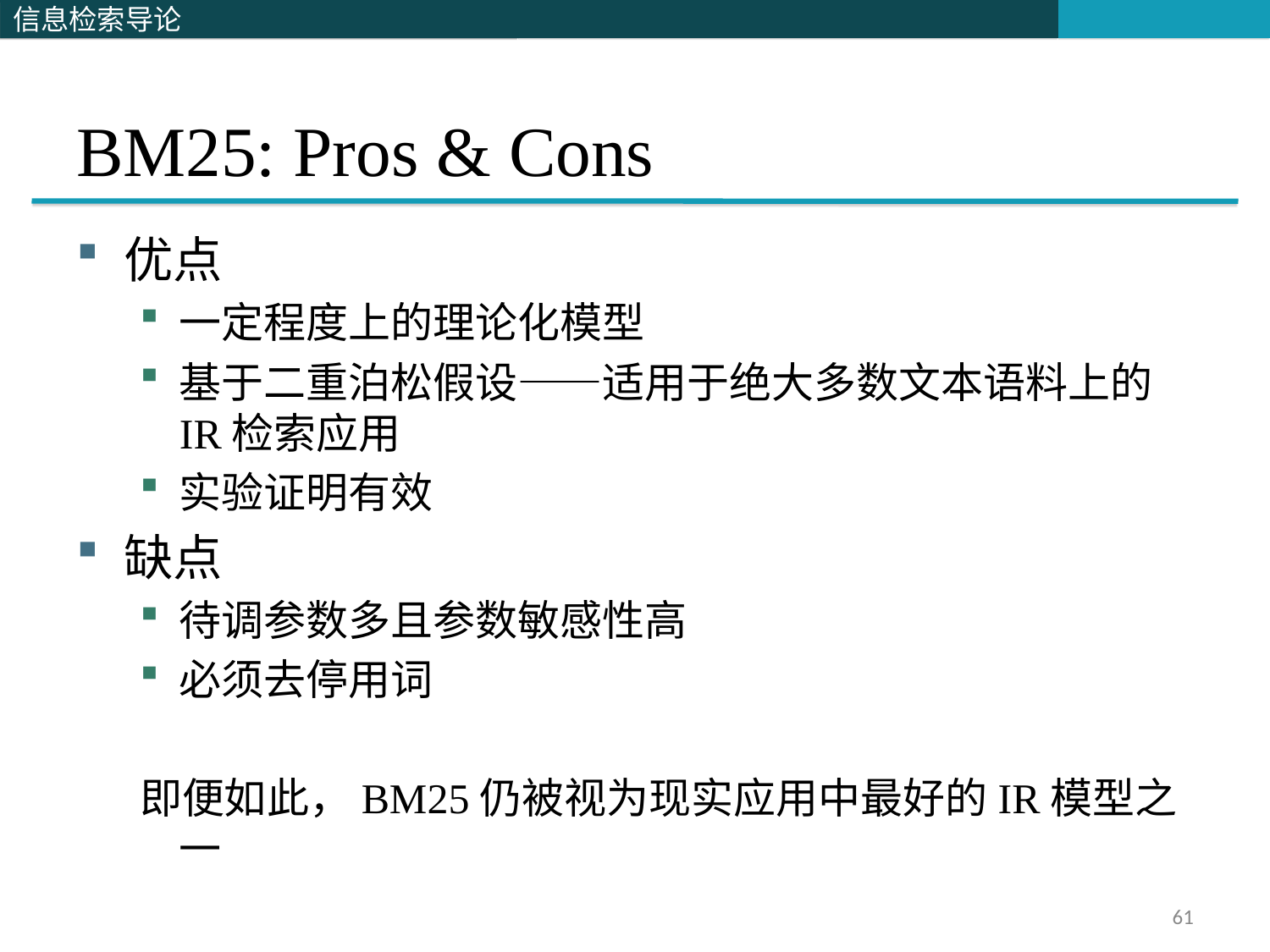

# BM25: Pros & Cons
优点
一定程度上的理论化模型
基于二重泊松假设——适用于绝大多数文本语料上的IR检索应用
实验证明有效
缺点
待调参数多且参数敏感性高
必须去停用词

即便如此，BM25仍被视为现实应用中最好的IR模型之一

61